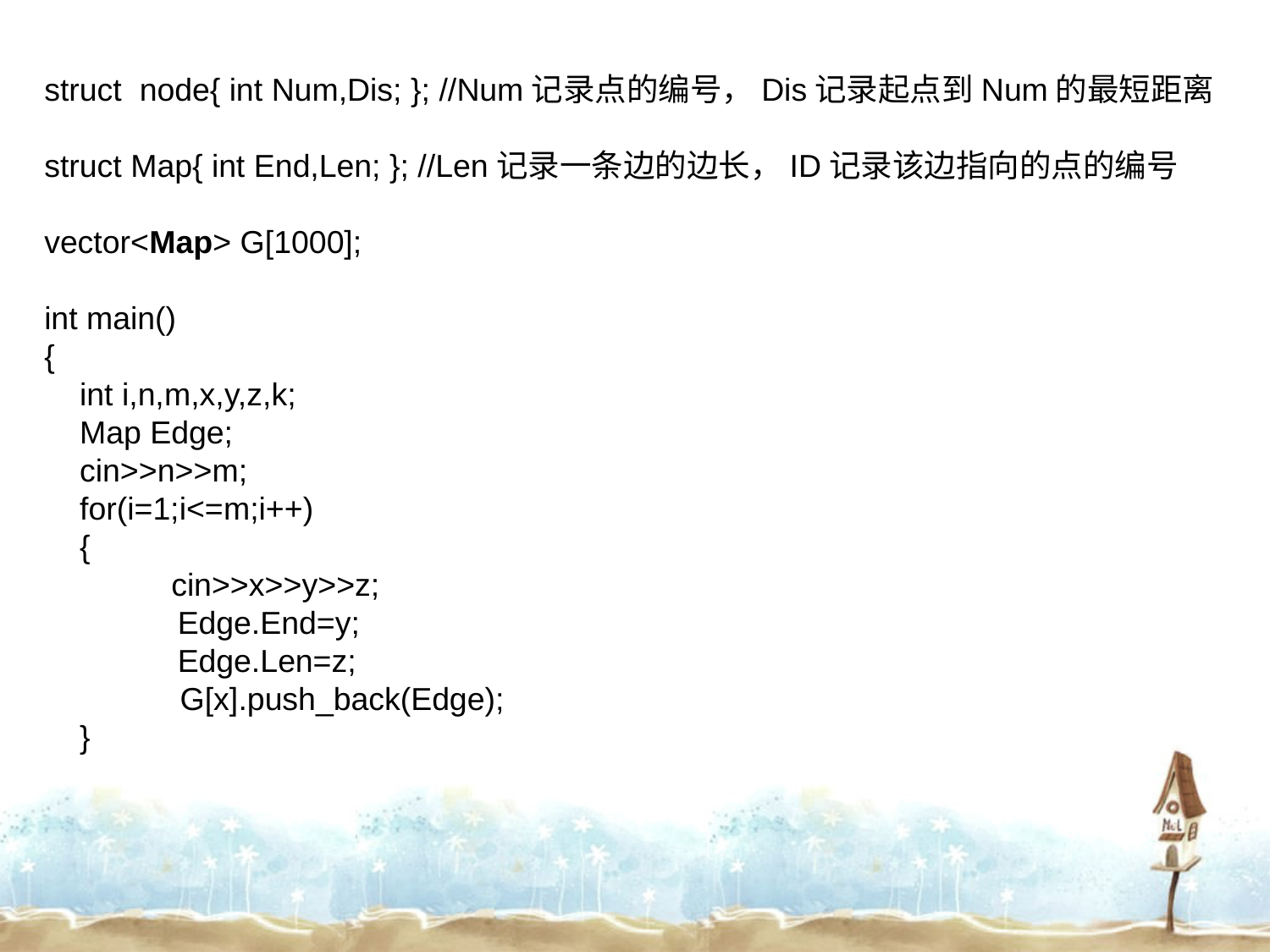

struct  node{ int Num,Dis; }; //Num记录点的编号，Dis记录起点到Num的最短距离

struct Map{ int End,Len; }; //Len记录一条边的边长，ID记录该边指向的点的编号

vector<Map> G[1000];

int main()
{
    int i,n,m,x,y,z,k;
    Map Edge;
    cin>>n>>m;
    for(i=1;i<=m;i++)
    {
    	cin>>x>>y>>z;
               Edge.End=y;
               Edge.Len=z;
    	 G[x].push_back(Edge);
    }